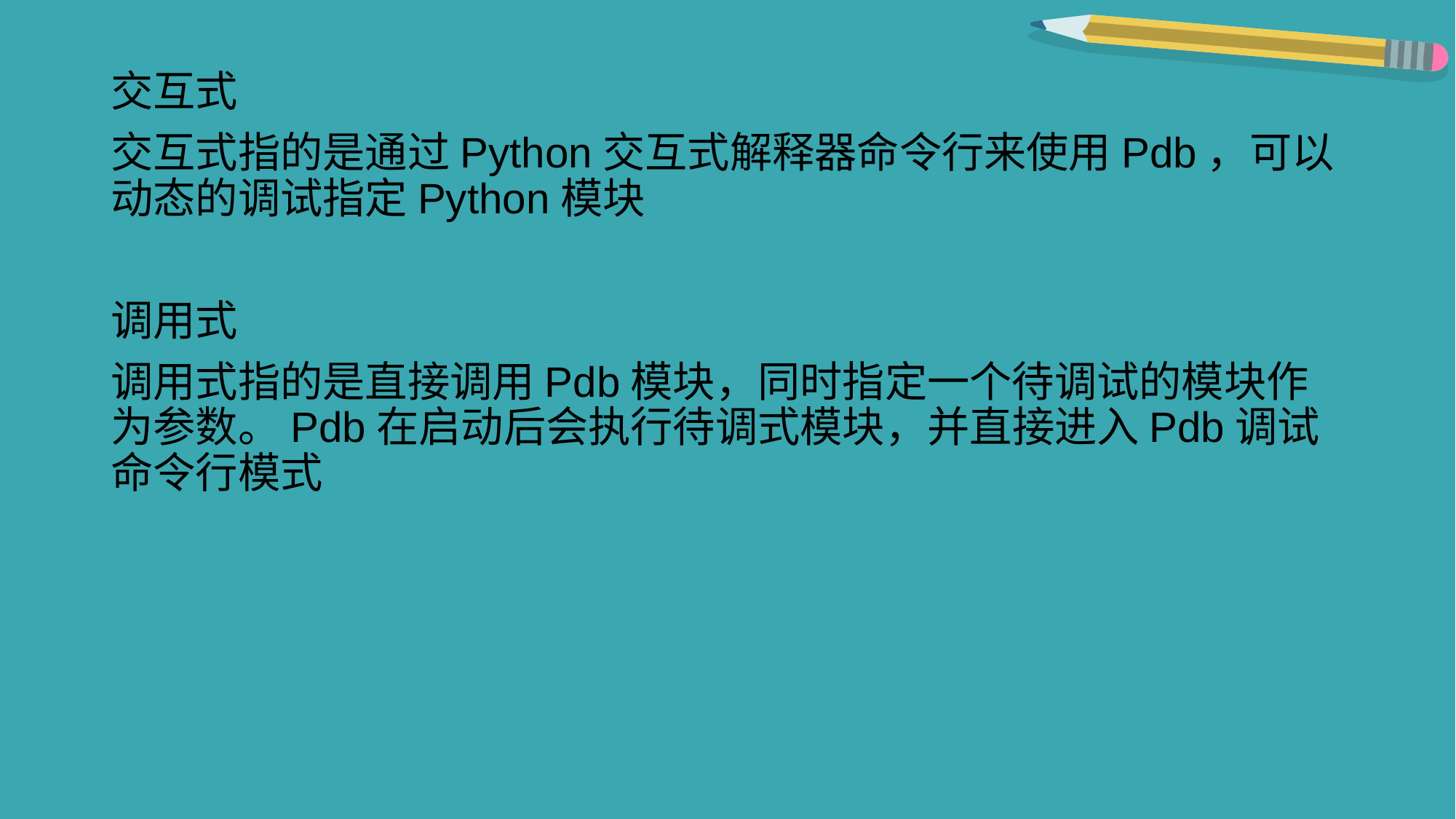

交互式
交互式指的是通过Python交互式解释器命令行来使用Pdb，可以动态的调试指定Python模块

调用式
调用式指的是直接调用Pdb模块，同时指定一个待调试的模块作为参数。Pdb在启动后会执行待调式模块，并直接进入Pdb调试命令行模式